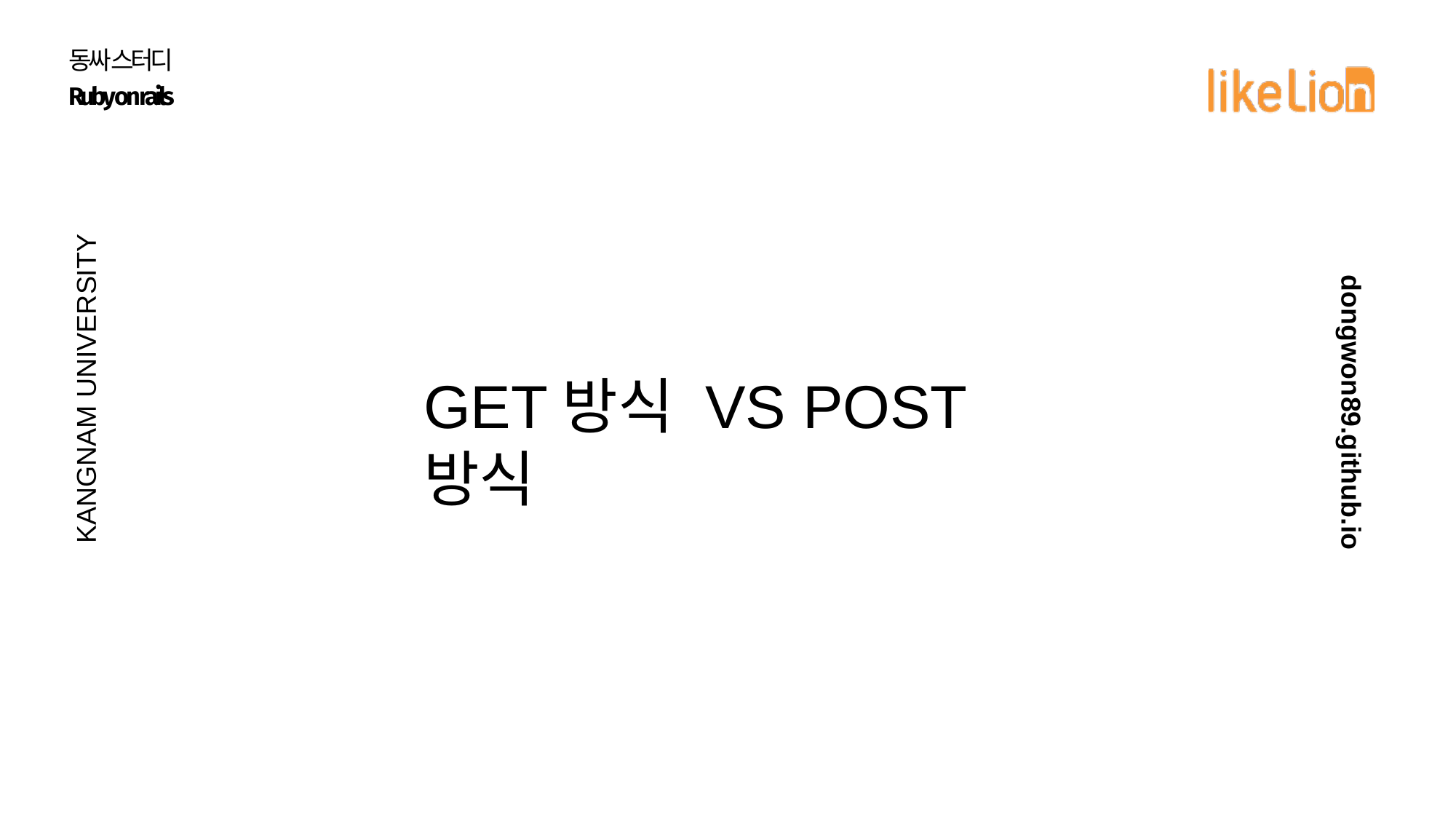

동싸 스터디
Ruby on rails

KANGNAM UNIVERSITY
dongwon89.github.io
GET방식 VS POST방식